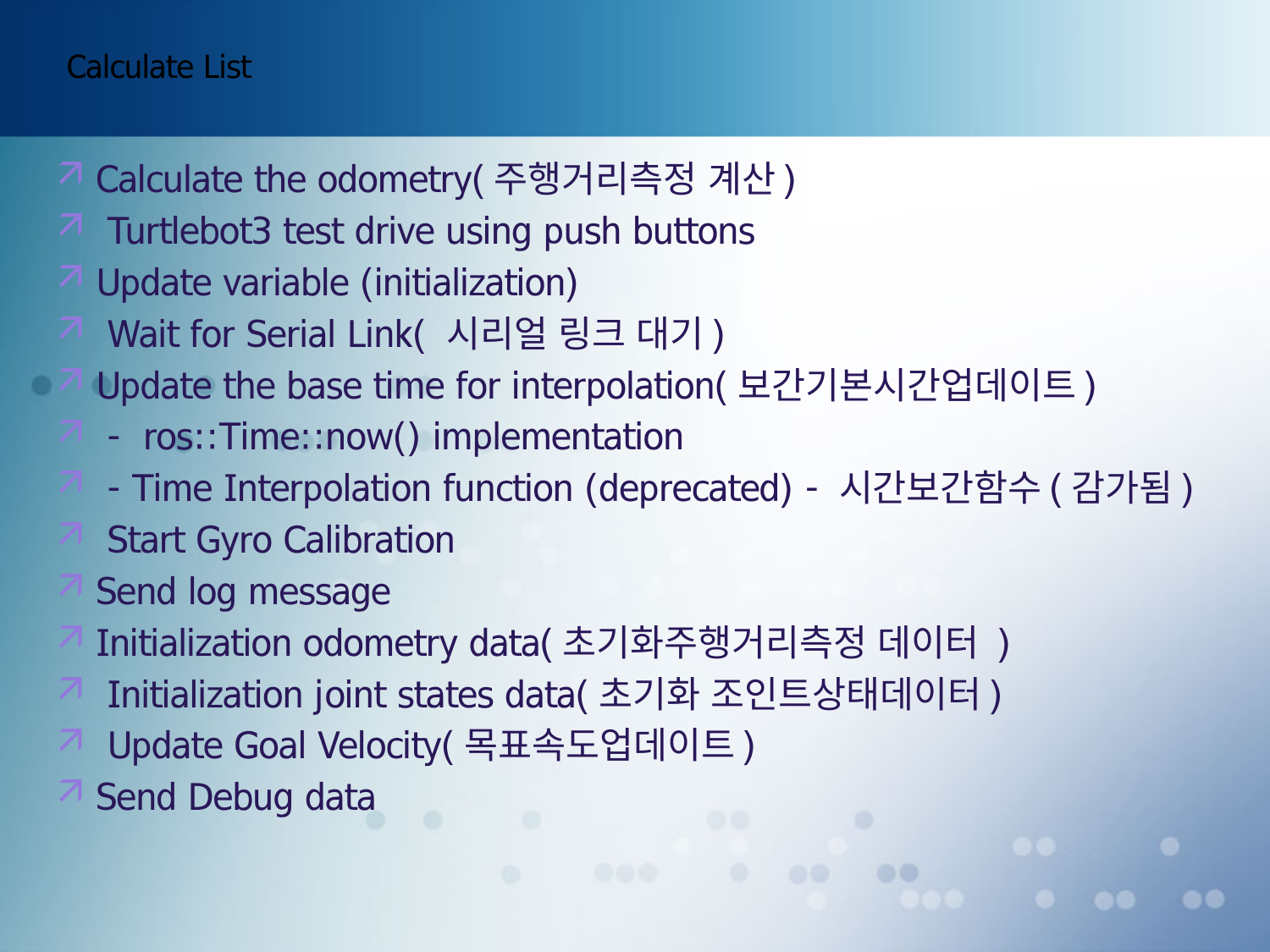

# Calculate List
Calculate the odometry(주행거리측정 계산)
 Turtlebot3 test drive using push buttons
Update variable (initialization)
 Wait for Serial Link( 시리얼 링크 대기)
Update the base time for interpolation(보간기본시간업데이트)
 -  ros::Time::now() implementation
 - Time Interpolation function (deprecated) - 시간보간함수(감가됨)
 Start Gyro Calibration
Send log message
Initialization odometry data(초기화주행거리측정 데이터 )
 Initialization joint states data(초기화 조인트상태데이터)
 Update Goal Velocity(목표속도업데이트)
Send Debug data